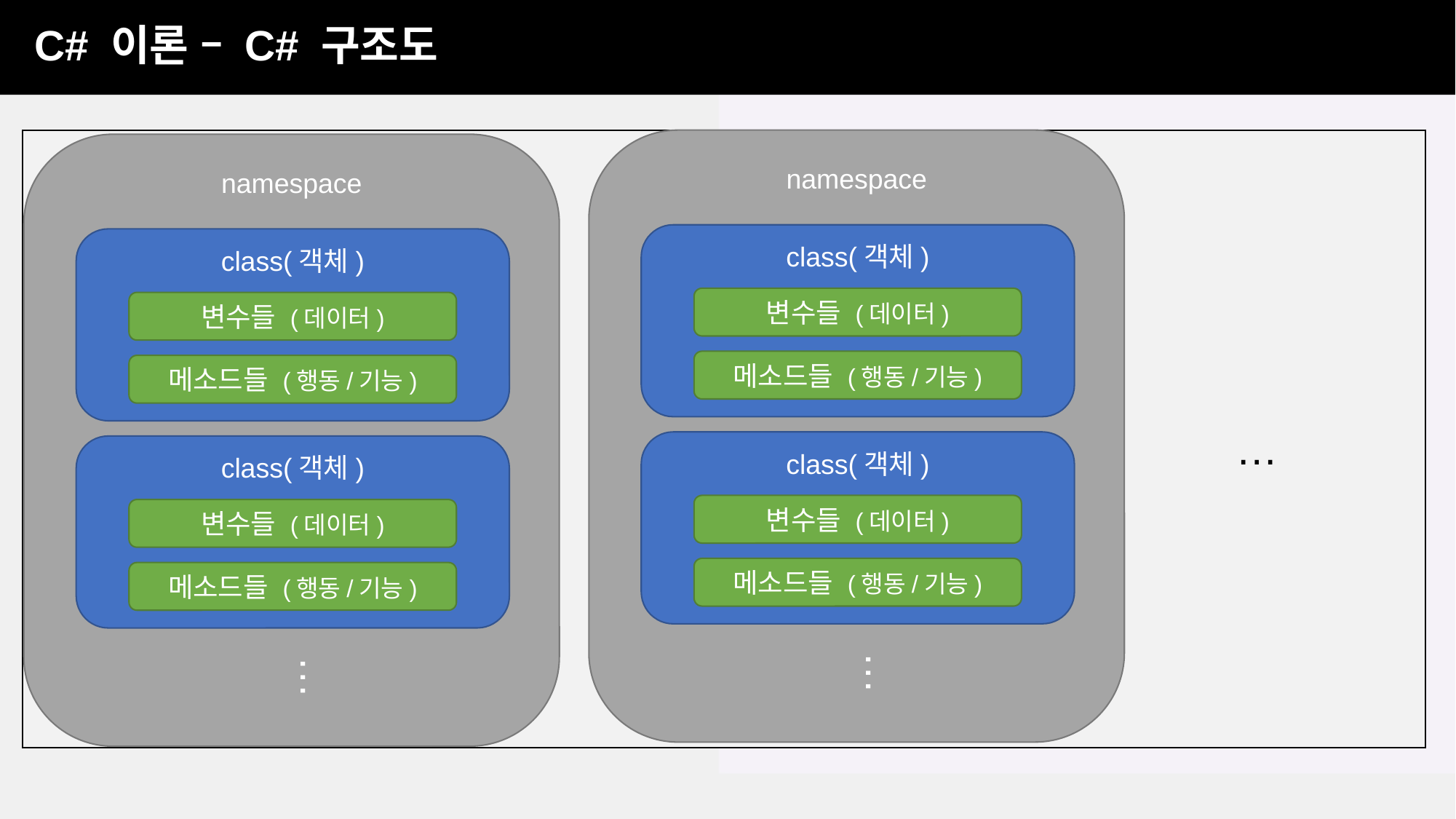

C# 이론 – C# 구조도
namespace
namespace
class(객체)
class(객체)
변수들 (데이터)
변수들 (데이터)
메소드들 (행동/기능)
메소드들 (행동/기능)
…
class(객체)
class(객체)
변수들 (데이터)
변수들 (데이터)
메소드들 (행동/기능)
메소드들 (행동/기능)
…
…